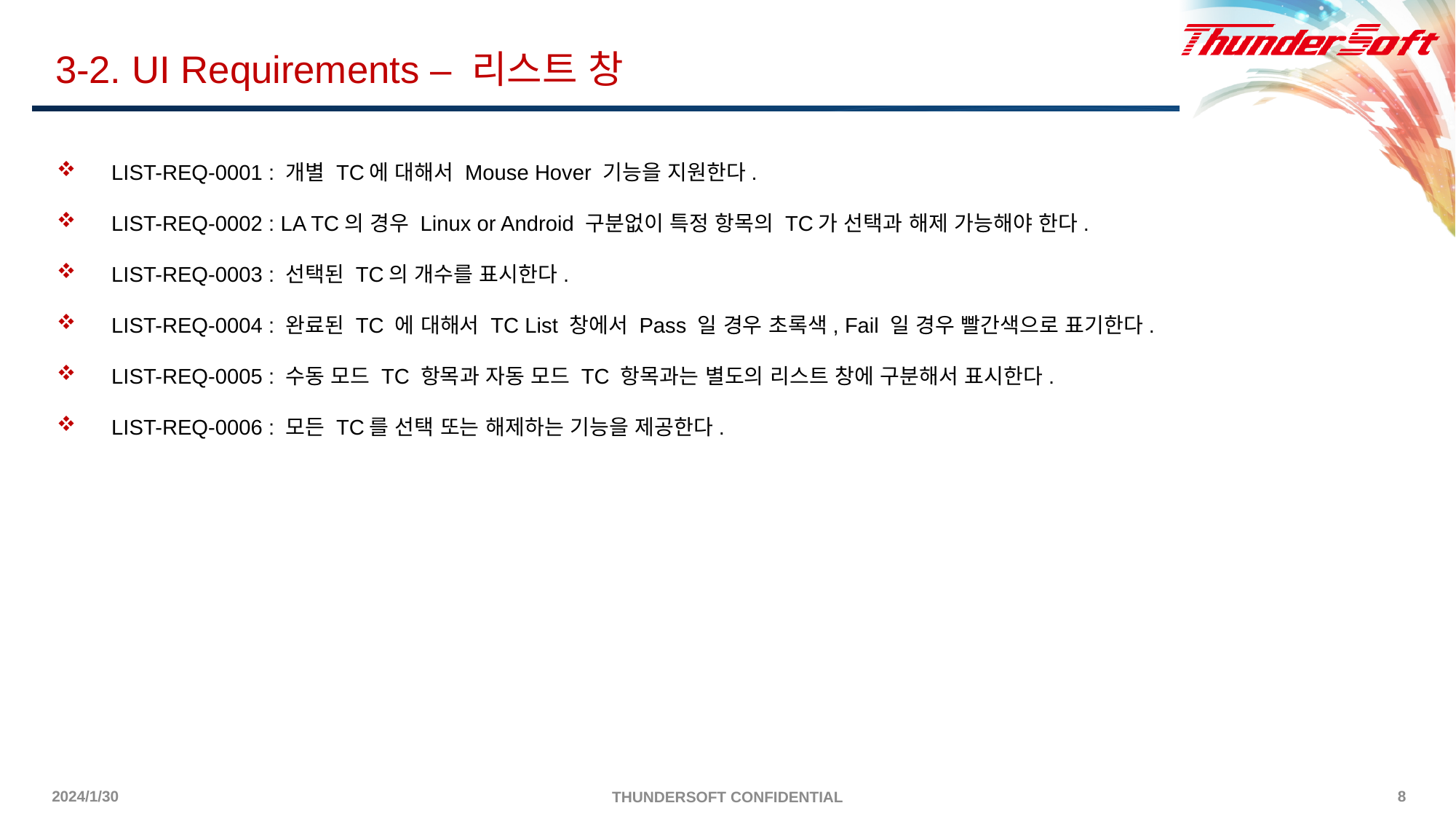

3-2. UI Requirements – 리스트 창
LIST-REQ-0001 : 개별 TC에 대해서 Mouse Hover 기능을 지원한다.
LIST-REQ-0002 : LA TC의 경우 Linux or Android 구분없이 특정 항목의 TC가 선택과 해제 가능해야 한다.
LIST-REQ-0003 : 선택된 TC의 개수를 표시한다.
LIST-REQ-0004 : 완료된 TC 에 대해서 TC List 창에서 Pass 일 경우 초록색, Fail 일 경우 빨간색으로 표기한다.
LIST-REQ-0005 : 수동 모드 TC 항목과 자동 모드 TC 항목과는 별도의 리스트 창에 구분해서 표시한다.
LIST-REQ-0006 : 모든 TC를 선택 또는 해제하는 기능을 제공한다.

2024/1/30
8
THUNDERSOFT CONFIDENTIAL